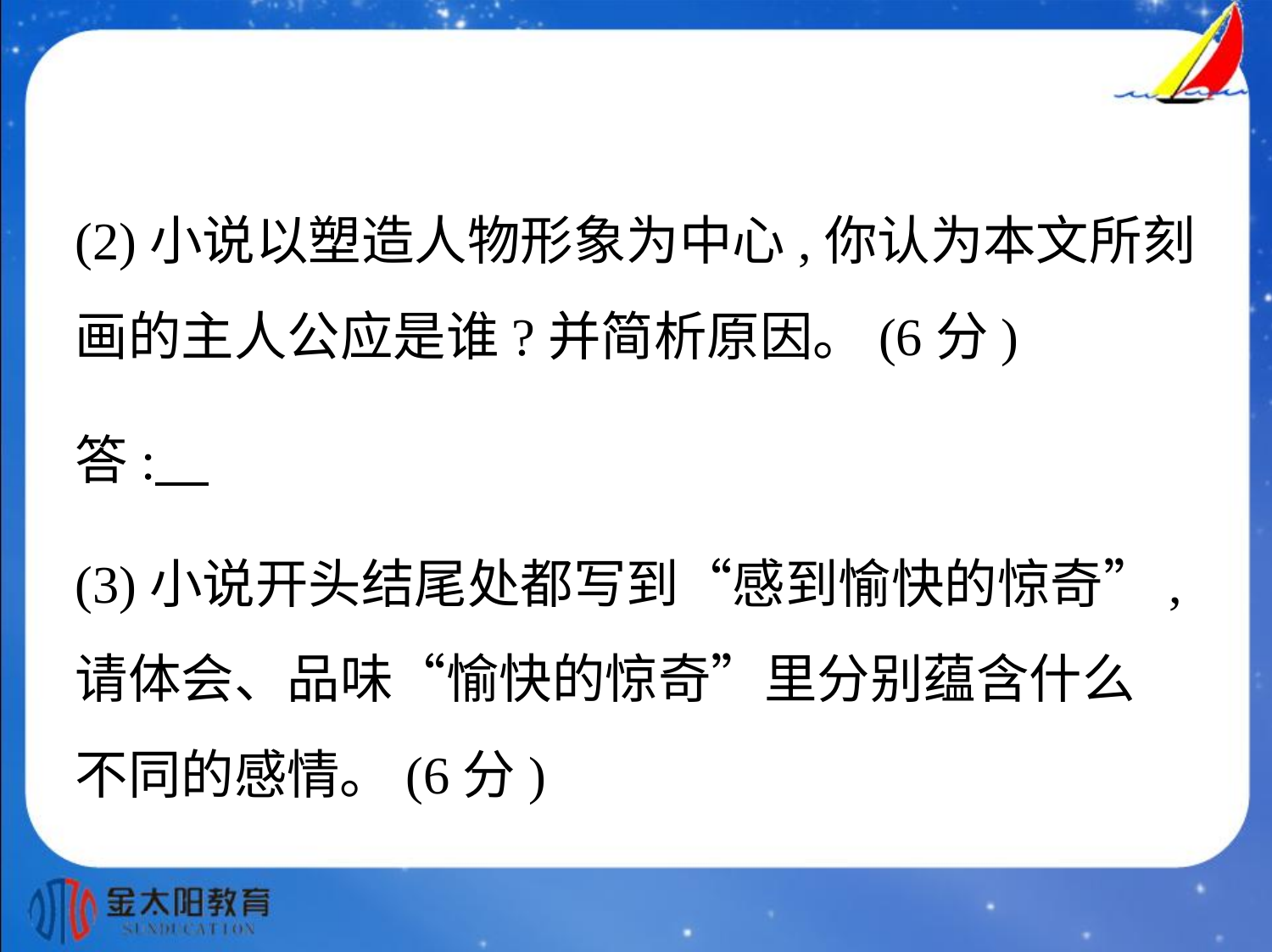

(2)小说以塑造人物形象为中心,你认为本文所刻
画的主人公应是谁?并简析原因。(6分)
答:
(3)小说开头结尾处都写到“感到愉快的惊奇”,
请体会、品味“愉快的惊奇”里分别蕴含什么
不同的感情。(6分)